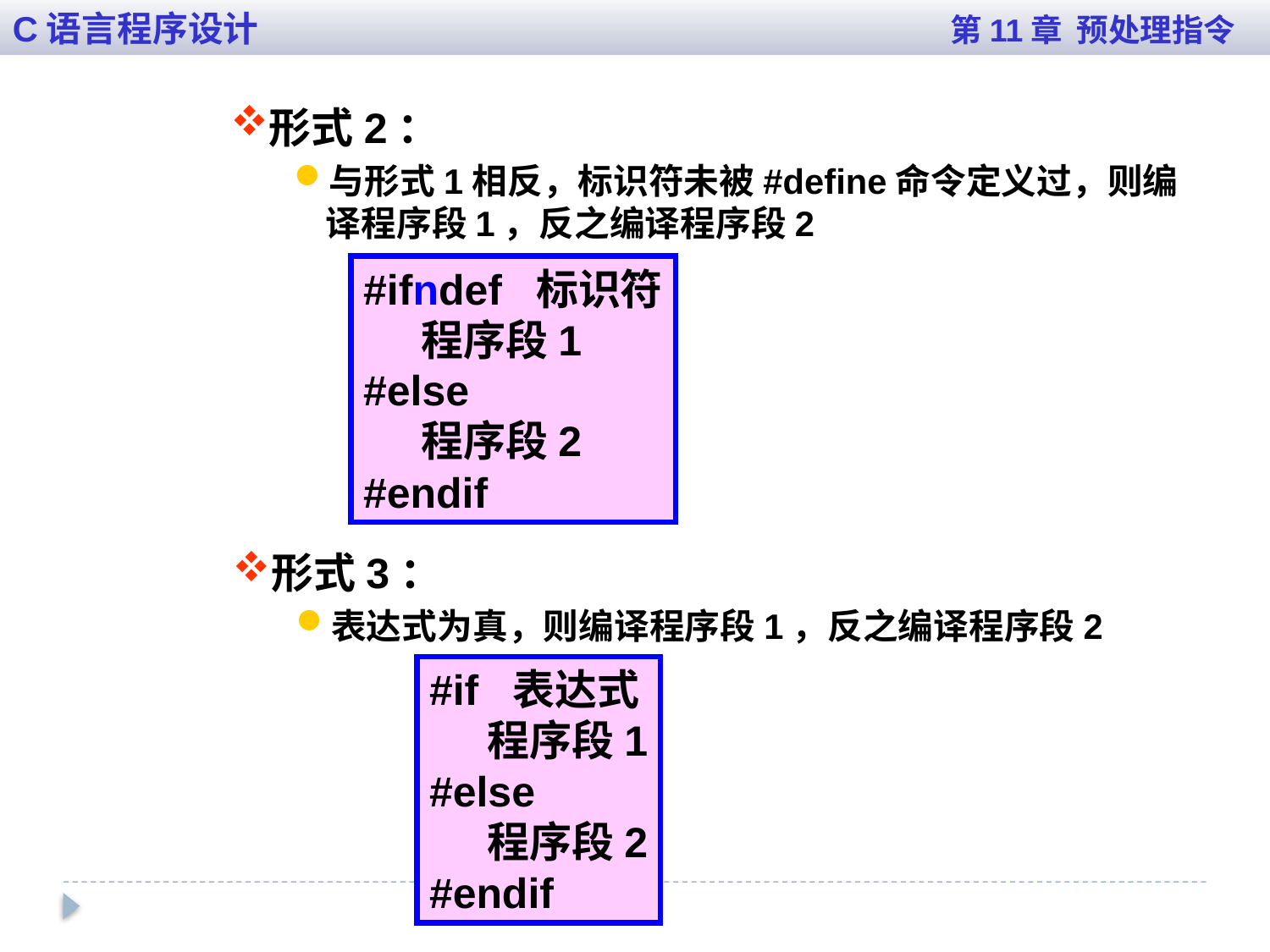

C语言程序设计                                                                                      第11章  预处理指令
形式2：
与形式1相反，标识符未被#define命令定义过，则编译程序段1，反之编译程序段2
#ifndef  标识符
     程序段1
#else
     程序段2
#endif
形式3：
表达式为真，则编译程序段1，反之编译程序段2
#if  表达式
     程序段1
#else
     程序段2
#endif